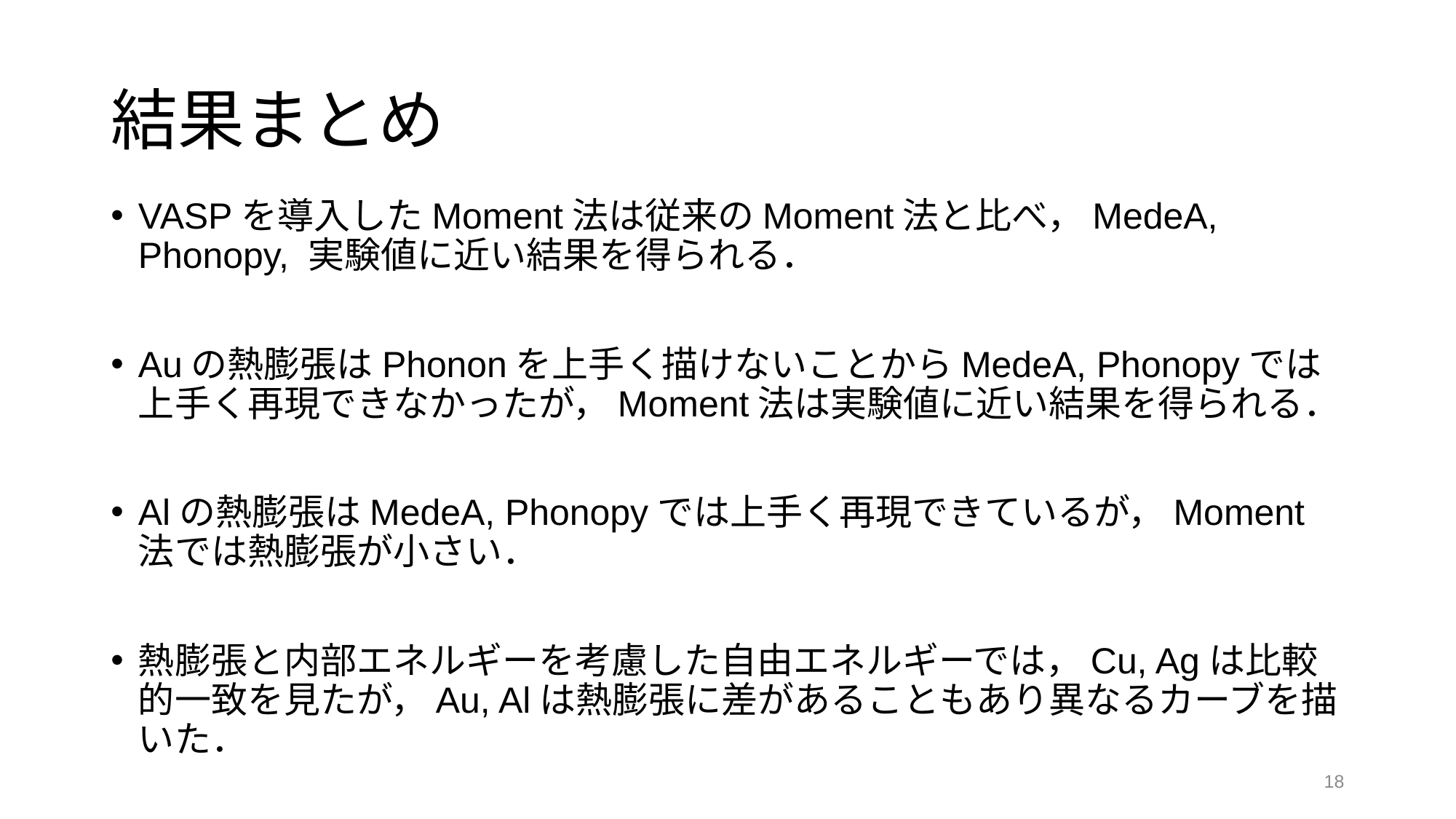

# 結果まとめ
VASPを導入したMoment法は従来のMoment法と比べ，MedeA, Phonopy, 実験値に近い結果を得られる．

Auの熱膨張はPhononを上手く描けないことからMedeA, Phonopyでは上手く再現できなかったが，Moment法は実験値に近い結果を得られる．

Alの熱膨張はMedeA, Phonopyでは上手く再現できているが，Moment法では熱膨張が小さい．

熱膨張と内部エネルギーを考慮した自由エネルギーでは，Cu, Agは比較的一致を見たが，Au, Alは熱膨張に差があることもあり異なるカーブを描いた．
18